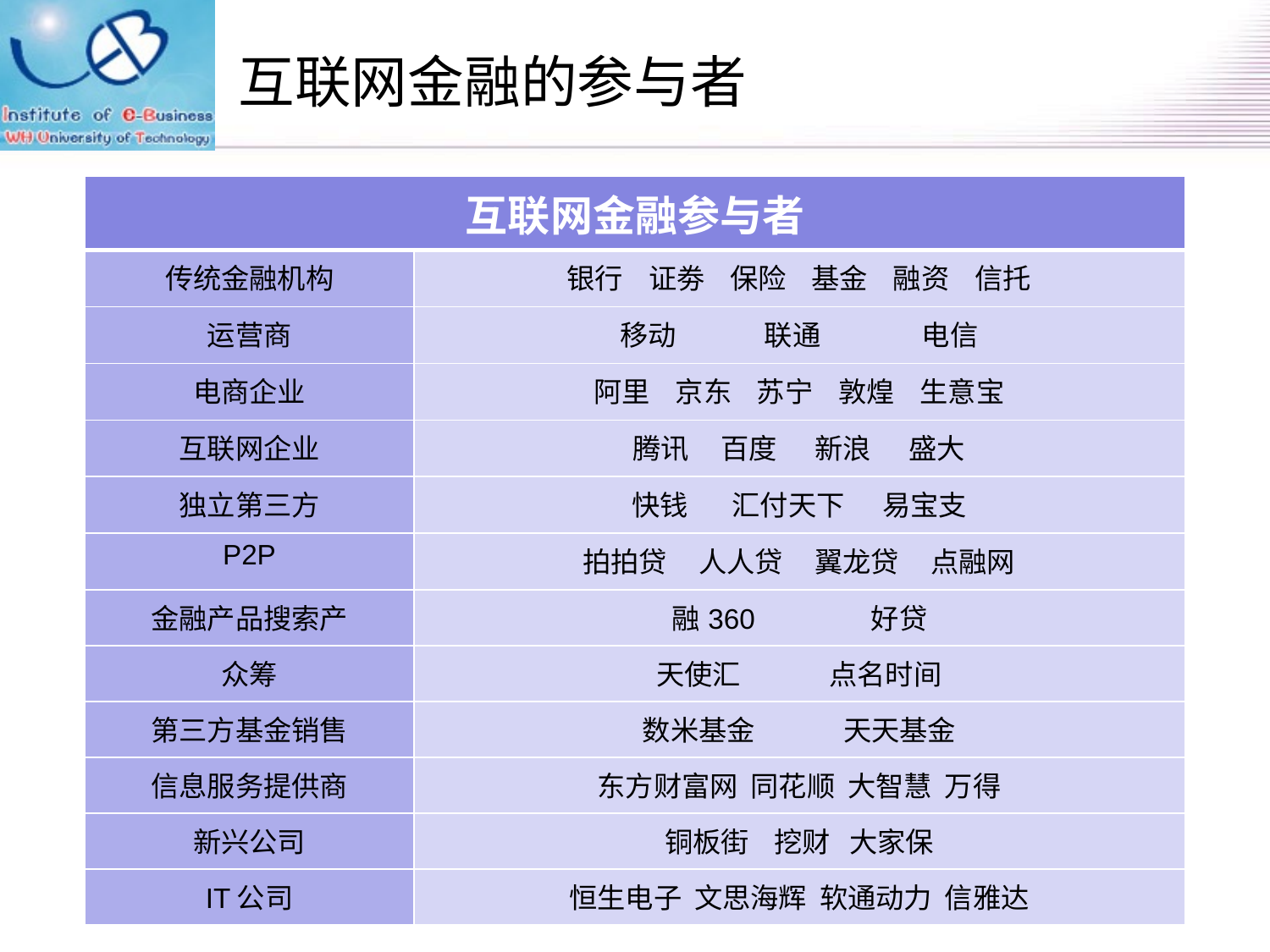

# 互联网金融的参与者
| 互联网金融参与者 |  |
| --- | --- |
| 传统金融机构 | 银行 证劵 保险 基金 融资 信托 |
| 运营商 | 移动 联通 电信 |
| 电商企业 | 阿里 京东 苏宁 敦煌 生意宝 |
| 互联网企业 | 腾讯 百度 新浪 盛大 |
| 独立第三方 | 快钱 汇付天下 易宝支 |
| P2P | 拍拍贷 人人贷 翼龙贷 点融网 |
| 金融产品搜索产 | 融360 好贷 |
| 众筹 | 天使汇 点名时间 |
| 第三方基金销售 | 数米基金 天天基金 |
| 信息服务提供商 | 东方财富网 同花顺 大智慧 万得 |
| 新兴公司 | 铜板街 挖财 大家保 |
| IT公司 | 恒生电子 文思海辉 软通动力 信雅达 |